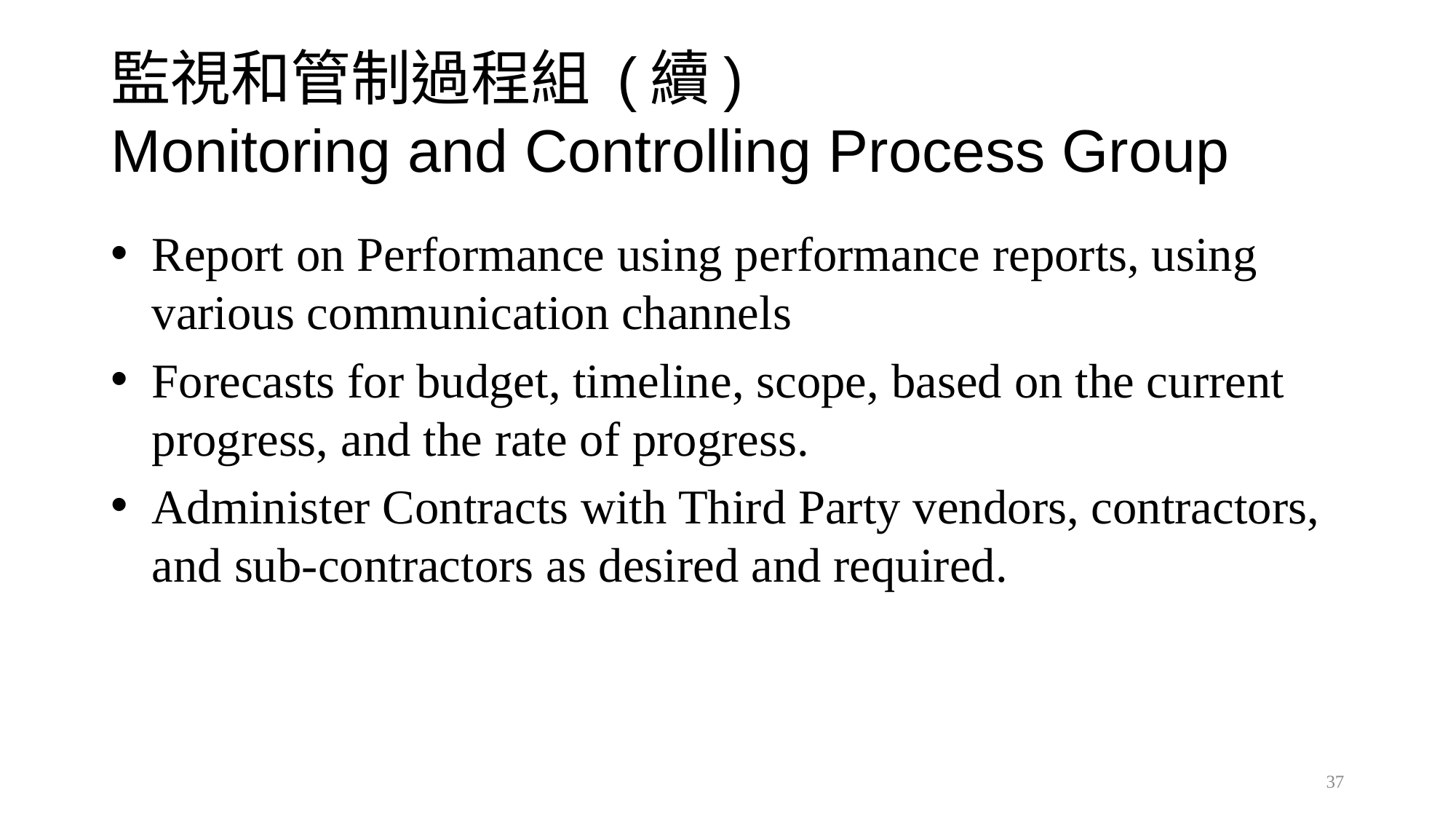

# 監視和管制過程組 (續) Monitoring and Controlling Process Group
Report on Performance using performance reports, using various communication channels
Forecasts for budget, timeline, scope, based on the current progress, and the rate of progress.
Administer Contracts with Third Party vendors, contractors, and sub-contractors as desired and required.

37